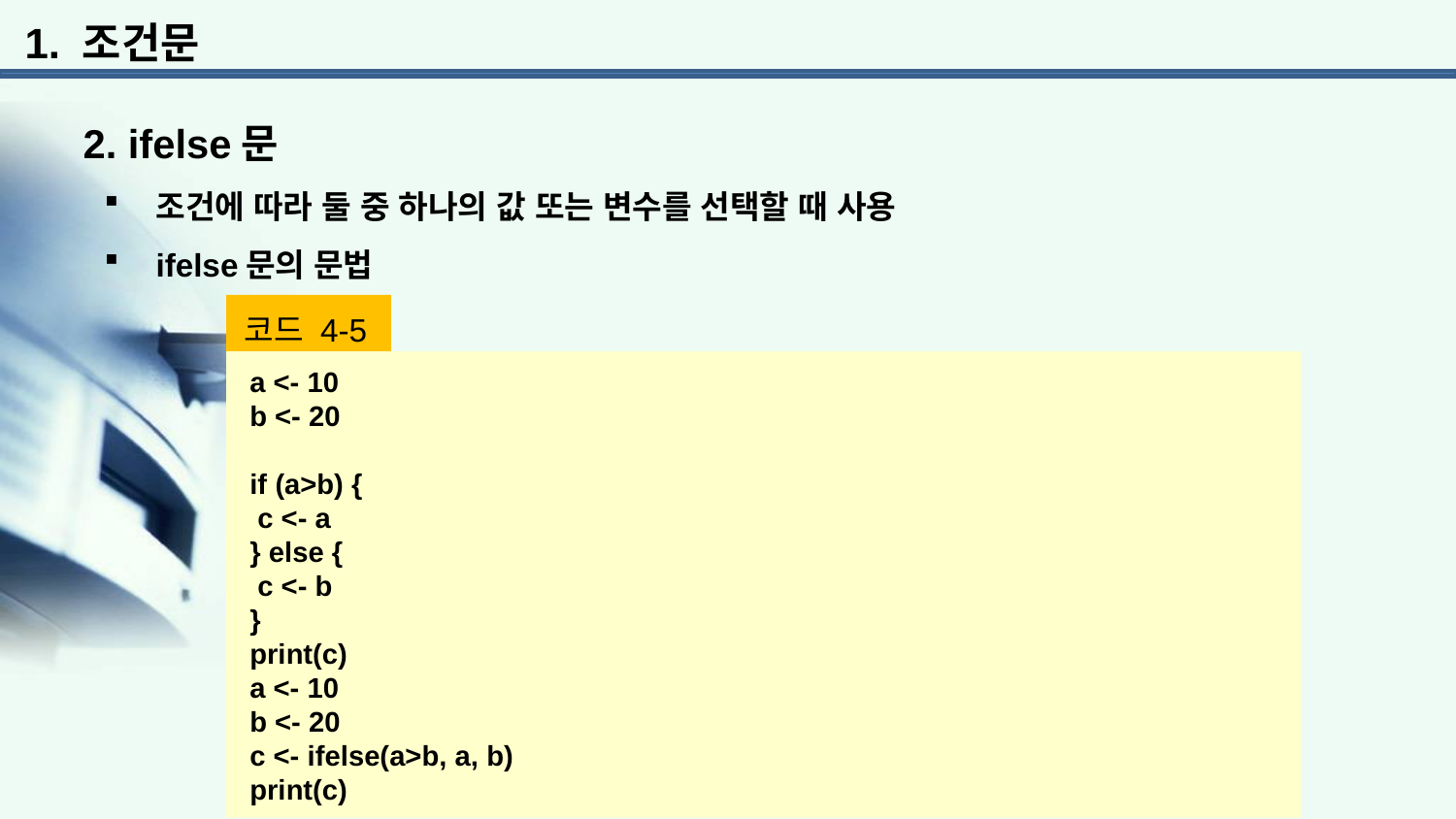

1. 조건문
2. ifelse문
조건에 따라 둘 중 하나의 값 또는 변수를 선택할 때 사용
ifelse문의 문법

코드 4-5

a <- 10
b <- 20

if (a>b) {
 c <- a
} else {
 c <- b
}
print(c)
a <- 10
b <- 20
c <- ifelse(a>b, a, b)
print(c)